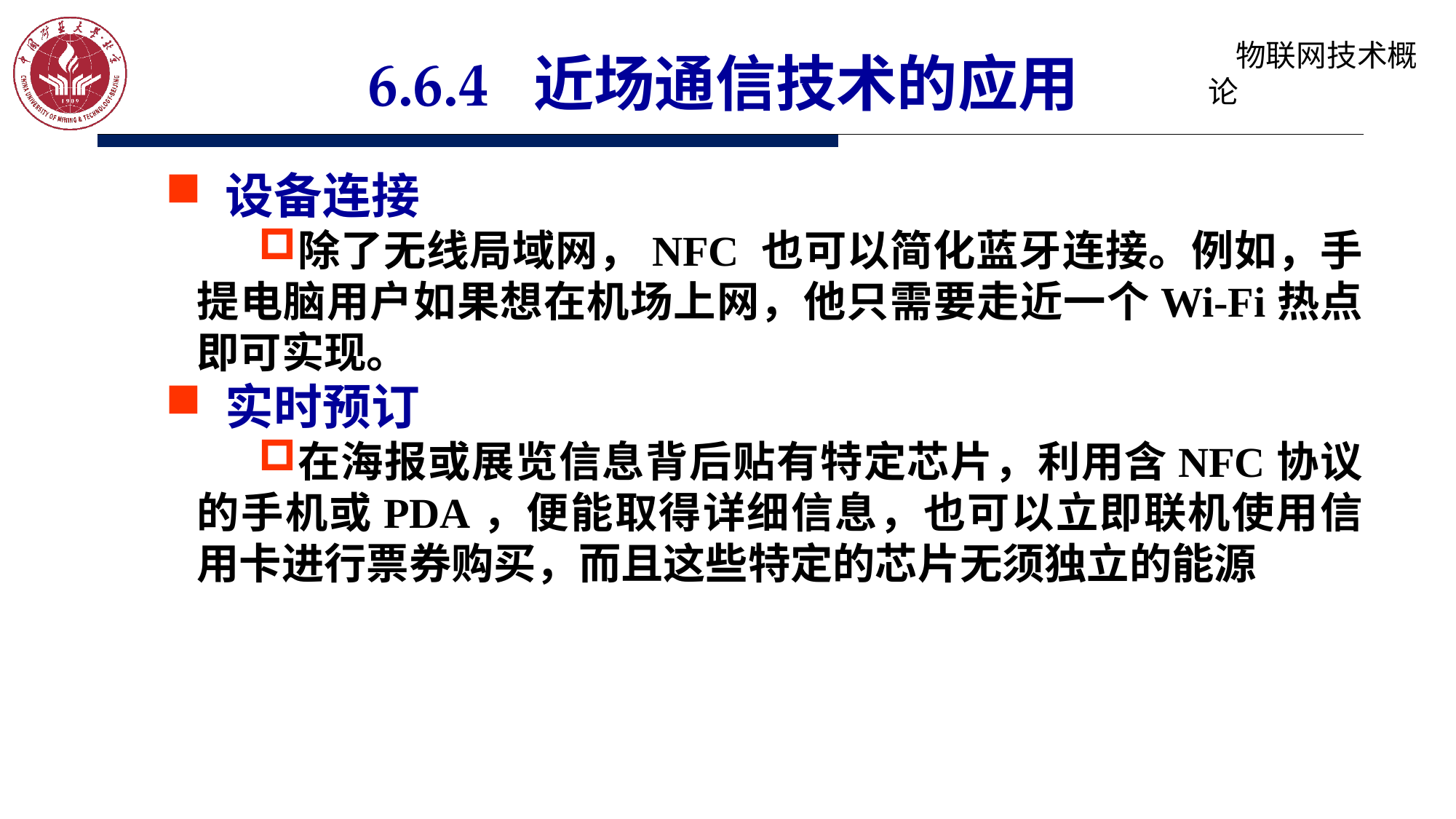

# 6.6.4  近场通信技术的应用
 设备连接
除了无线局域网，NFC 也可以简化蓝牙连接。例如，手提电脑用户如果想在机场上网，他只需要走近一个Wi-Fi热点即可实现。
 实时预订
在海报或展览信息背后贴有特定芯片，利用含NFC协议的手机或PDA，便能取得详细信息，也可以立即联机使用信用卡进行票券购买，而且这些特定的芯片无须独立的能源